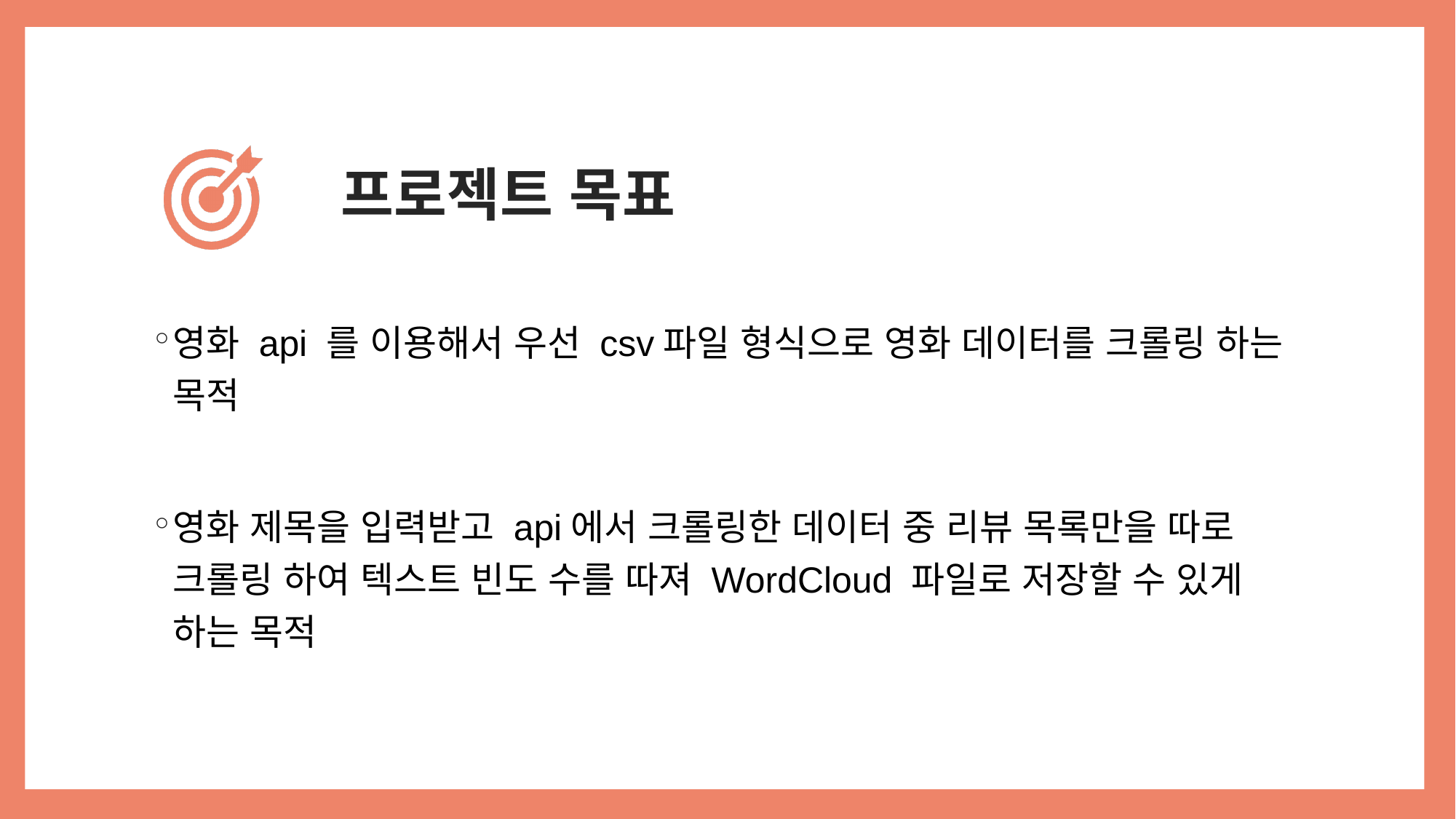

# 프로젝트 목표

영화 api 를 이용해서 우선 csv파일 형식으로 영화 데이터를 크롤링 하는 목적

영화 제목을 입력받고 api에서 크롤링한 데이터 중 리뷰 목록만을 따로 크롤링 하여 텍스트 빈도 수를 따져 WordCloud 파일로 저장할 수 있게 하는 목적